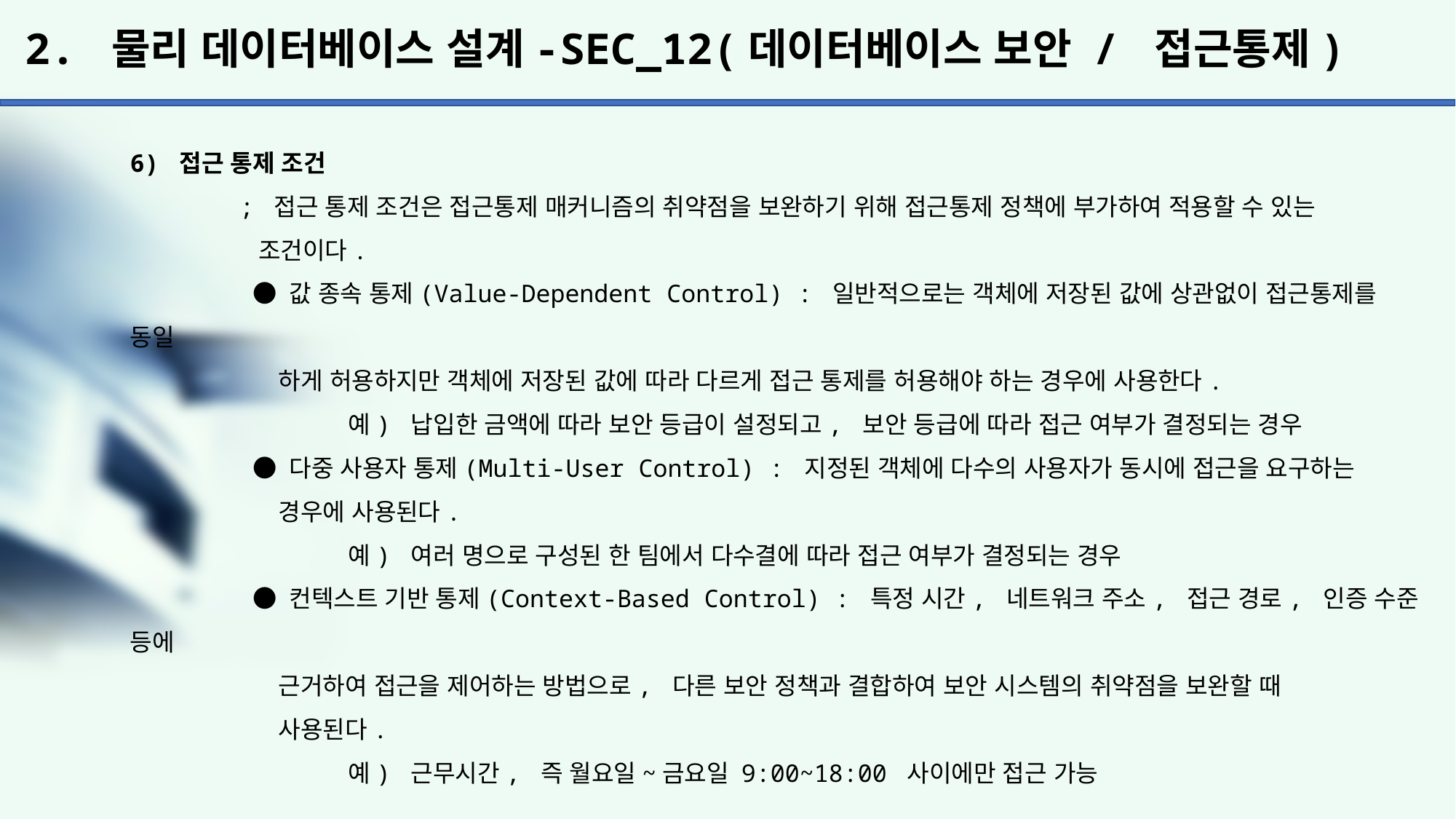

# 2. 물리 데이터베이스 설계-SEC_12(데이터베이스 보안 / 접근통제)
6) 접근 통제 조건
	; 접근 통제 조건은 접근통제 매커니즘의 취약점을 보완하기 위해 접근통제 정책에 부가하여 적용할 수 있는
	  조건이다.
	  ● 값 종속 통제(Value-Dependent Control) : 일반적으로는 객체에 저장된 값에 상관없이 접근통제를 동일
	     하게 허용하지만 객체에 저장된 값에 따라 다르게 접근 통제를 허용해야 하는 경우에 사용한다.
		예) 납입한 금액에 따라 보안 등급이 설정되고, 보안 등급에 따라 접근 여부가 결정되는 경우
	  ● 다중 사용자 통제(Multi-User Control) : 지정된 객체에 다수의 사용자가 동시에 접근을 요구하는
	     경우에 사용된다.
		예) 여러 명으로 구성된 한 팀에서 다수결에 따라 접근 여부가 결정되는 경우
	  ● 컨텍스트 기반 통제(Context-Based Control) : 특정 시간, 네트워크 주소, 접근 경로, 인증 수준 등에
	     근거하여 접근을 제어하는 방법으로, 다른 보안 정책과 결합하여 보안 시스템의 취약점을 보완할 때
	     사용된다.
		예) 근무시간, 즉 월요일~금요일 9:00~18:00 사이에만 접근 가능